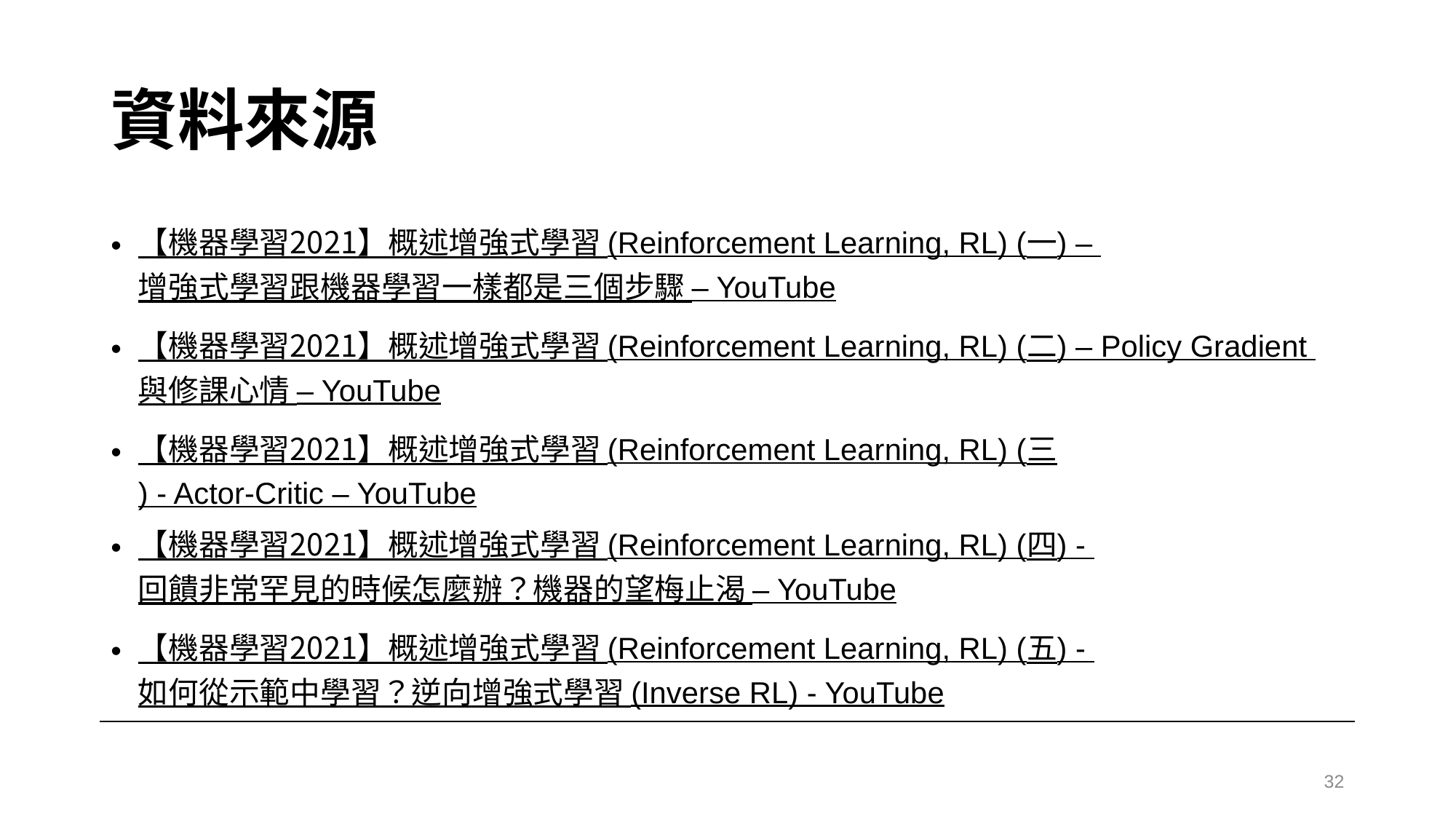

# 資料來源
【機器學習2021】概述增強式學習 (Reinforcement Learning, RL) (一) – 增強式學習跟機器學習一樣都是三個步驟 – YouTube
【機器學習2021】概述增強式學習 (Reinforcement Learning, RL) (二) – Policy Gradient 與修課心情 – YouTube
【機器學習2021】概述增強式學習 (Reinforcement Learning, RL) (三) - Actor-Critic – YouTube
【機器學習2021】概述增強式學習 (Reinforcement Learning, RL) (四) - 回饋非常罕見的時候怎麼辦？機器的望梅止渴 – YouTube
【機器學習2021】概述增強式學習 (Reinforcement Learning, RL) (五) - 如何從示範中學習？逆向增強式學習 (Inverse RL) - YouTube
32